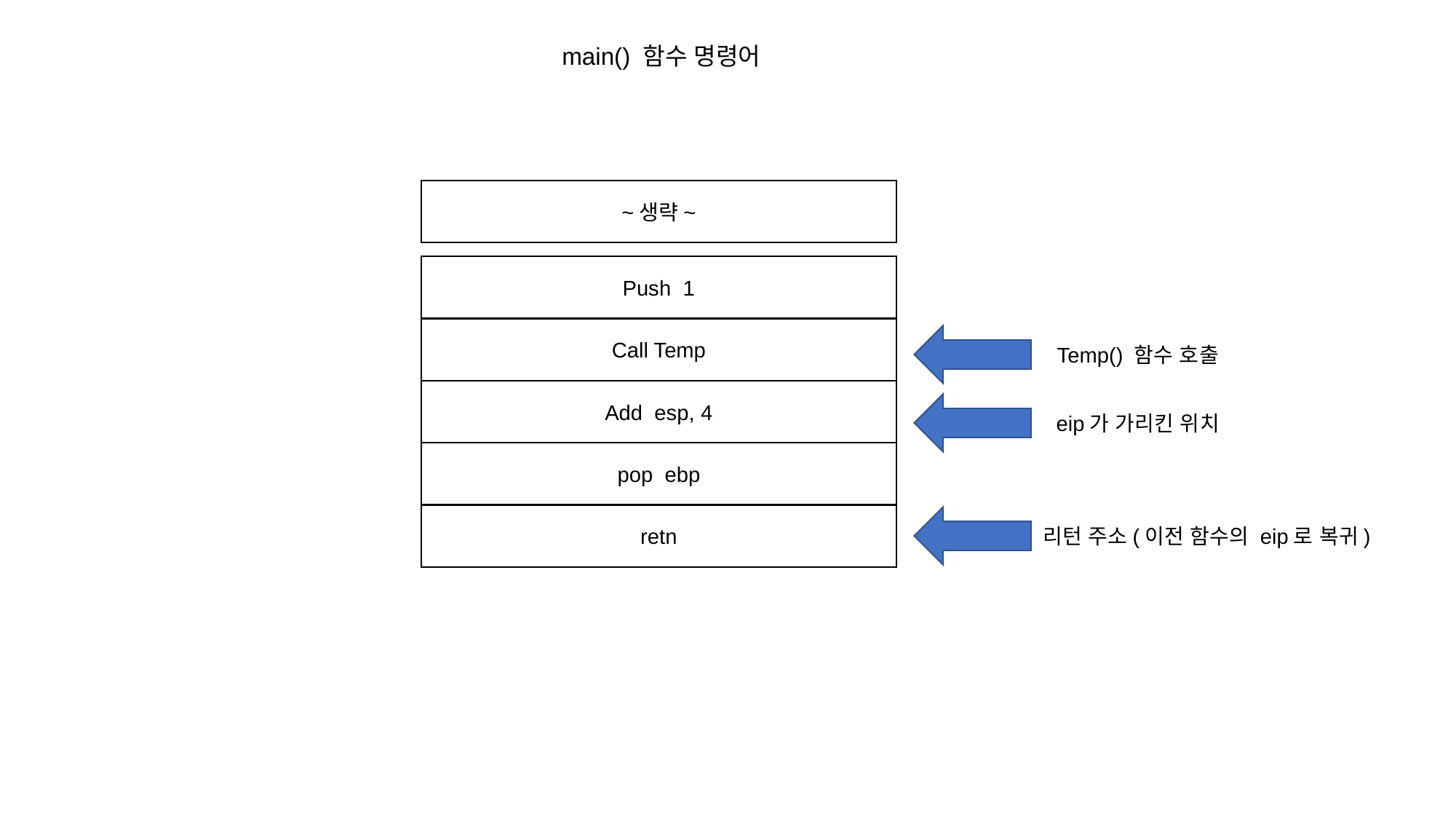

main() 함수 명령어
~생략~
Push  1
Call Temp

Temp() 함수 호출
Add  esp, 4

eip가 가리킨 위치
pop  ebp
retn

리턴 주소(이전 함수의 eip로 복귀)